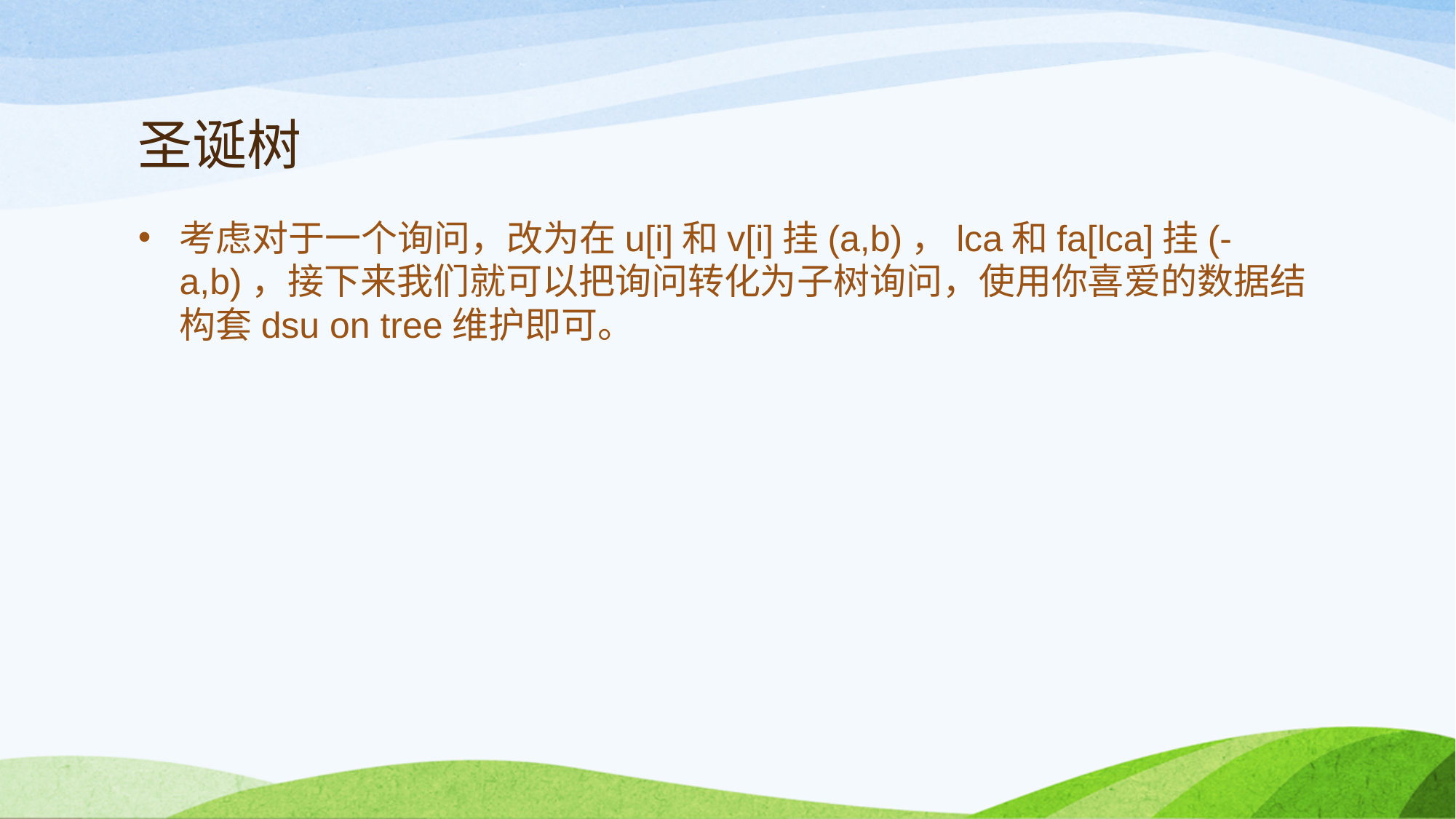

# 圣诞树
考虑对于一个询问，改为在u[i]和v[i]挂(a,b)，lca和fa[lca]挂(-a,b)，接下来我们就可以把询问转化为子树询问，使用你喜爱的数据结构套dsu on tree维护即可。